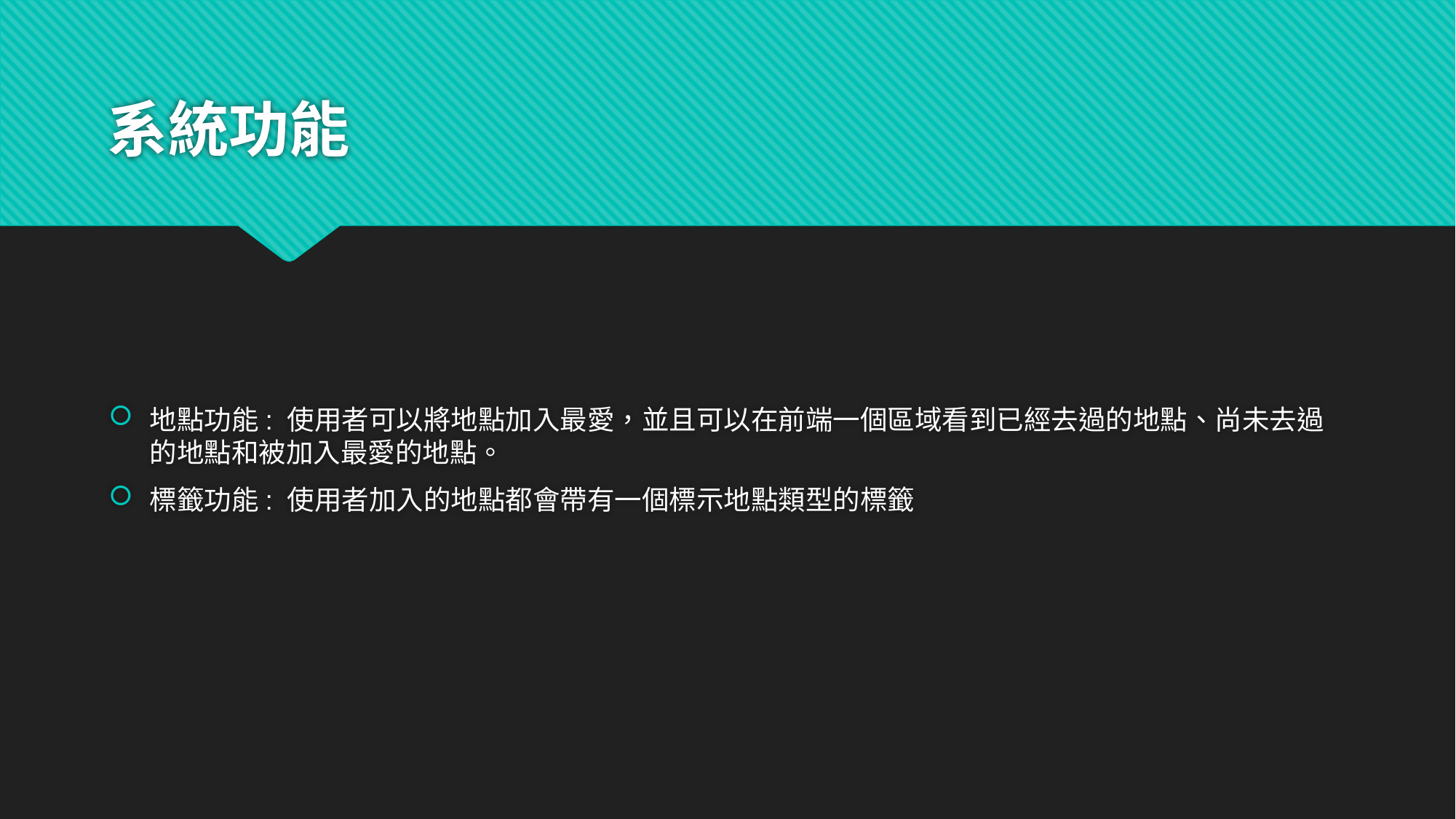

# 系統功能
地點功能: 使用者可以將地點加入最愛，並且可以在前端一個區域看到已經去過的地點、尚未去過的地點和被加入最愛的地點。
標籤功能: 使用者加入的地點都會帶有一個標示地點類型的標籤